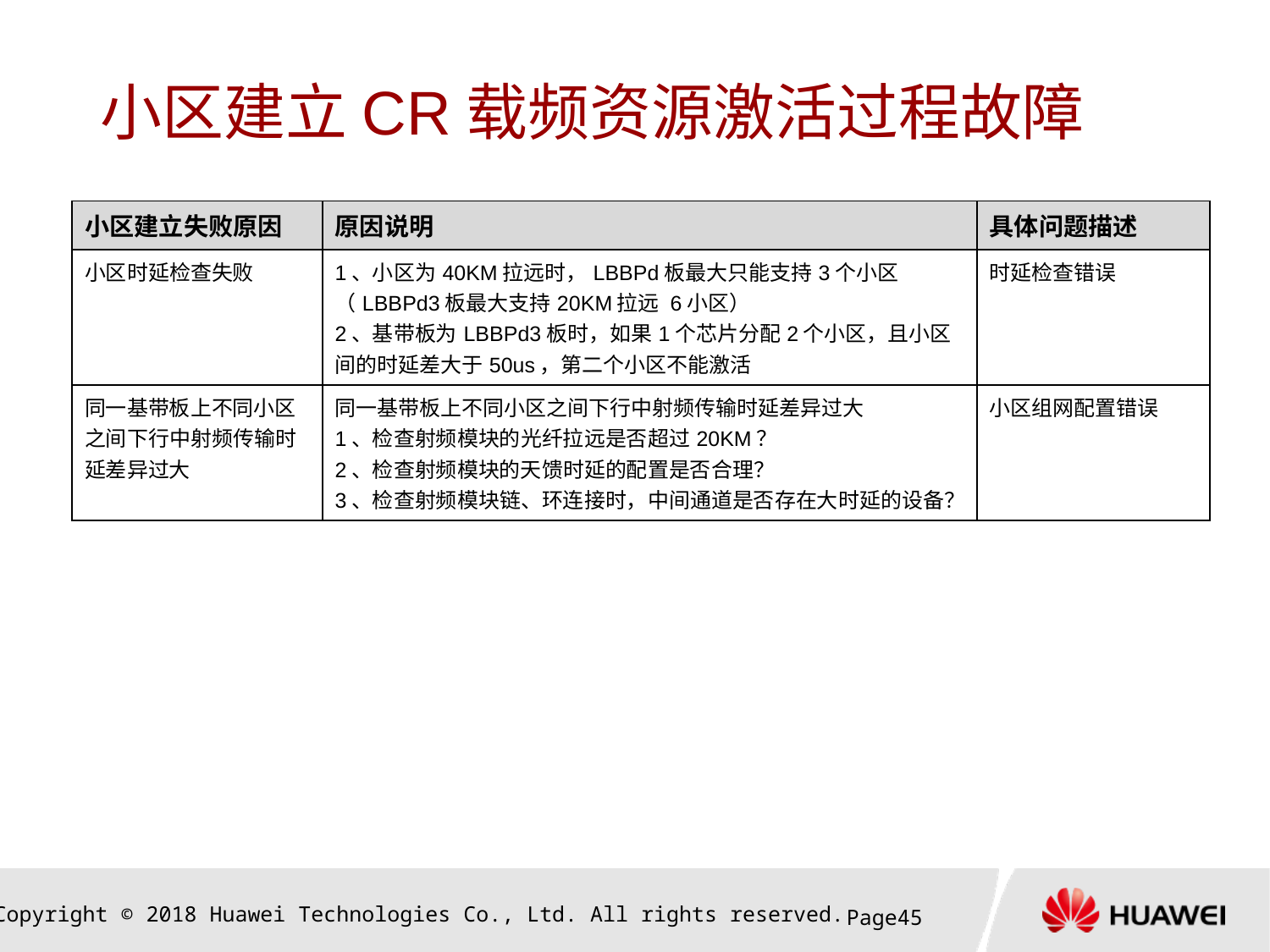

# 小区建立CR载频资源激活过程故障
| 小区建立失败原因 | 原因说明 | 具体问题描述 |
| --- | --- | --- |
| 小区时延检查失败 | 1、小区为40KM拉远时，LBBPd板最大只能支持3个小区（LBBPd3板最大支持20KM拉远 6小区） 2、基带板为LBBPd3板时，如果1个芯片分配2个小区，且小区间的时延差大于50us，第二个小区不能激活 | 时延检查错误 |
| 同一基带板上不同小区之间下行中射频传输时延差异过大 | 同一基带板上不同小区之间下行中射频传输时延差异过大 1、检查射频模块的光纤拉远是否超过20KM？ 2、检查射频模块的天馈时延的配置是否合理？ 3、检查射频模块链、环连接时，中间通道是否存在大时延的设备？ | 小区组网配置错误 |
Page45